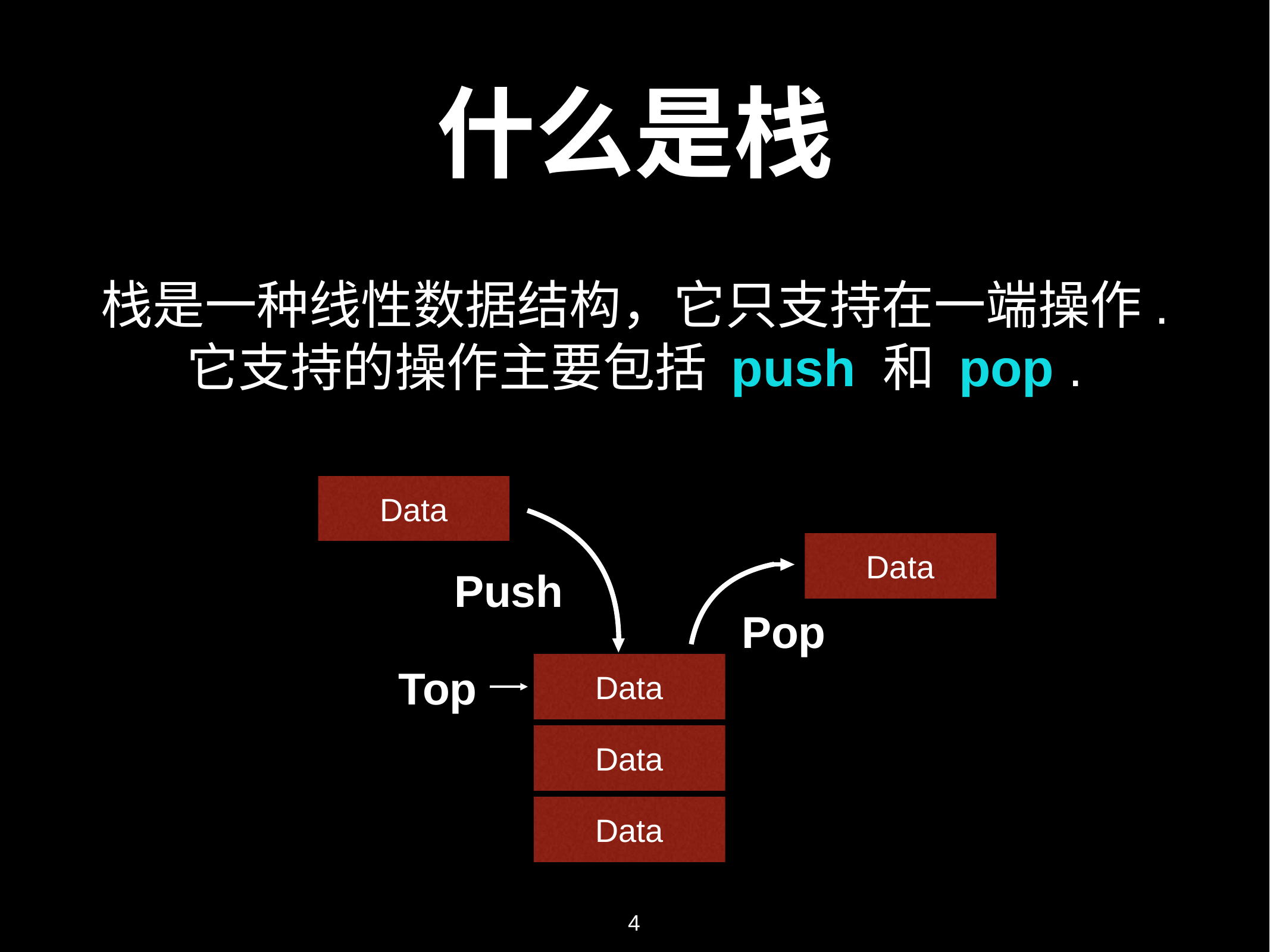

# 什么是栈
栈是一种线性数据结构，它只支持在一端操作. 它支持的操作主要包括 push 和 pop .
Data

Data

Push

Pop

Data
Top

Data
Data
4